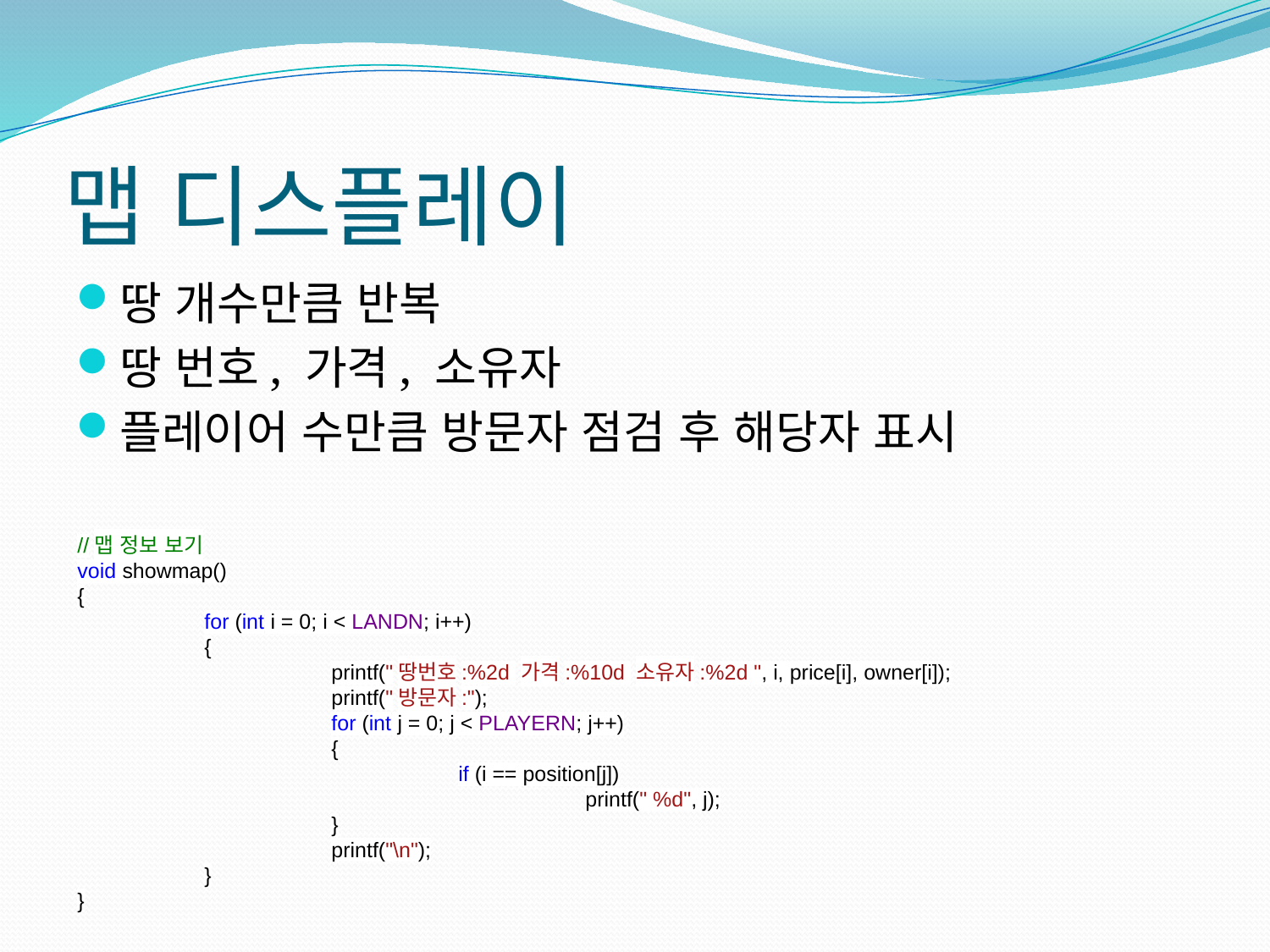

# 맵 디스플레이
땅 개수만큼 반복
땅 번호, 가격, 소유자
플레이어 수만큼 방문자 점검 후 해당자 표시
//맵 정보 보기
void showmap()
{
	for (int i = 0; i < LANDN; i++)
	{
		printf("땅번호:%2d 가격:%10d 소유자:%2d ", i, price[i], owner[i]);
		printf("방문자:");
		for (int j = 0; j < PLAYERN; j++)
		{
			if (i == position[j])
				printf(" %d", j);
		}
		printf("\n");
	}
}